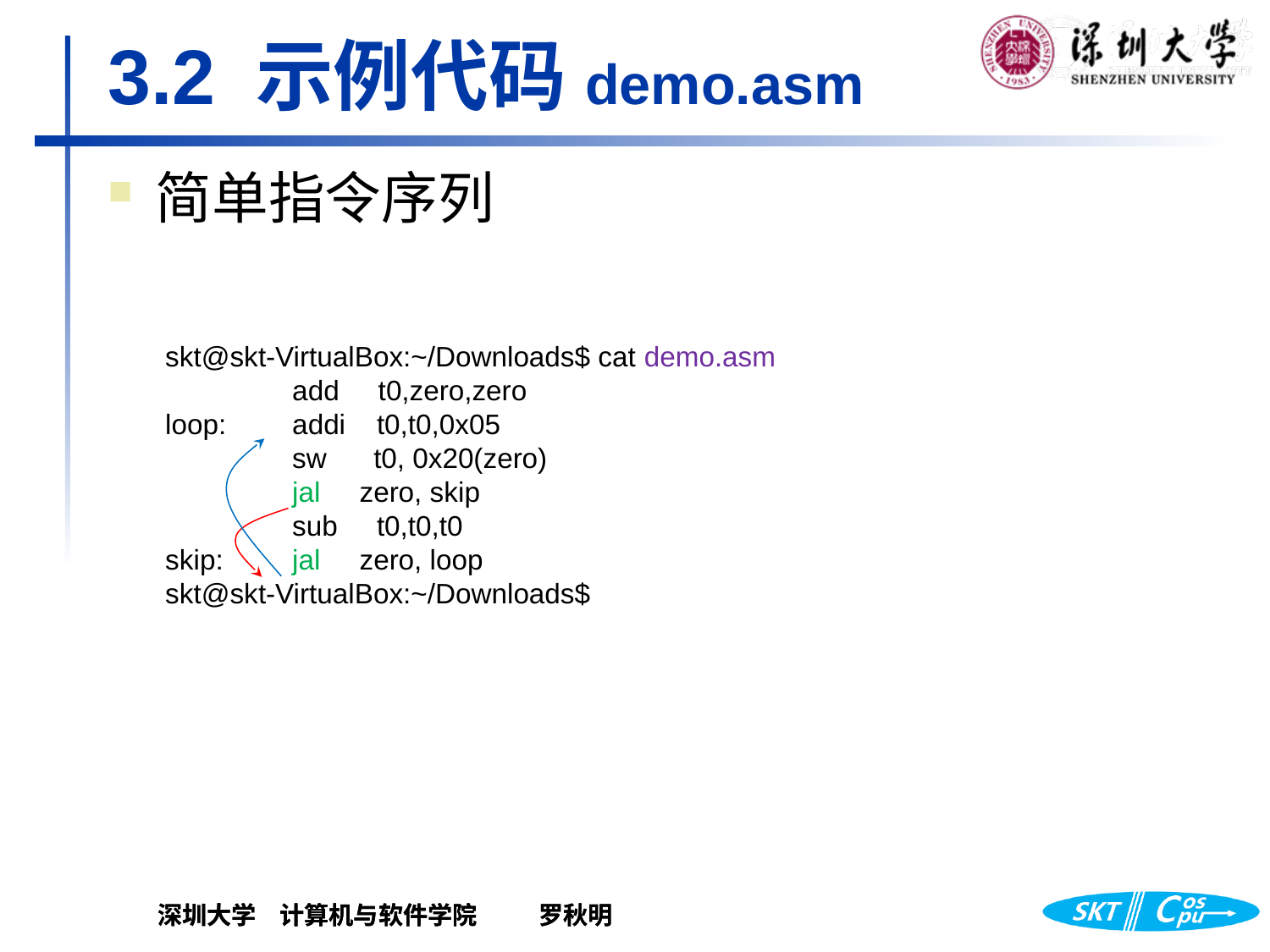

# 3.2 示例代码demo.asm
简单指令序列
skt@skt-VirtualBox:~/Downloads$ cat demo.asm
        	add     t0,zero,zero
loop:   	addi    t0,t0,0x05
        	sw      t0, 0x20(zero)
        	jal     zero, skip
        	sub     t0,t0,t0
skip:  	jal     zero, loop
skt@skt-VirtualBox:~/Downloads$